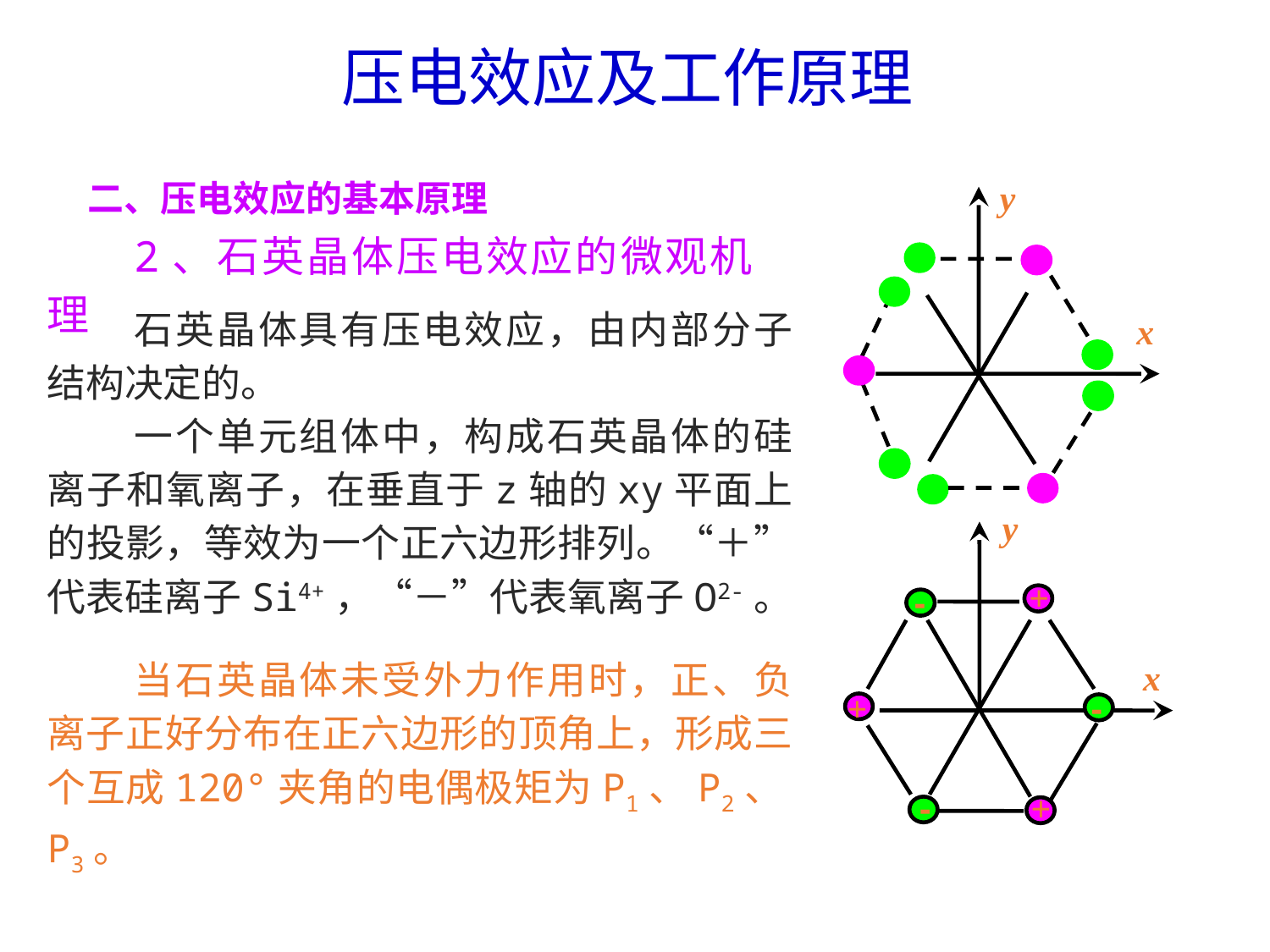

压电效应及工作原理
二、压电效应的基本原理
y

x

2、石英晶体压电效应的微观机理
石英晶体具有压电效应，由内部分子结构决定的。
一个单元组体中，构成石英晶体的硅离子和氧离子，在垂直于z轴的xy平面上的投影，等效为一个正六边形排列。“＋”代表硅离子Si4+，“－”代表氧离子O2-。
y

+
-

x
+
-

-
+

当石英晶体未受外力作用时，正、负离子正好分布在正六边形的顶角上，形成三个互成120°夹角的电偶极矩为P1、P2、P3。